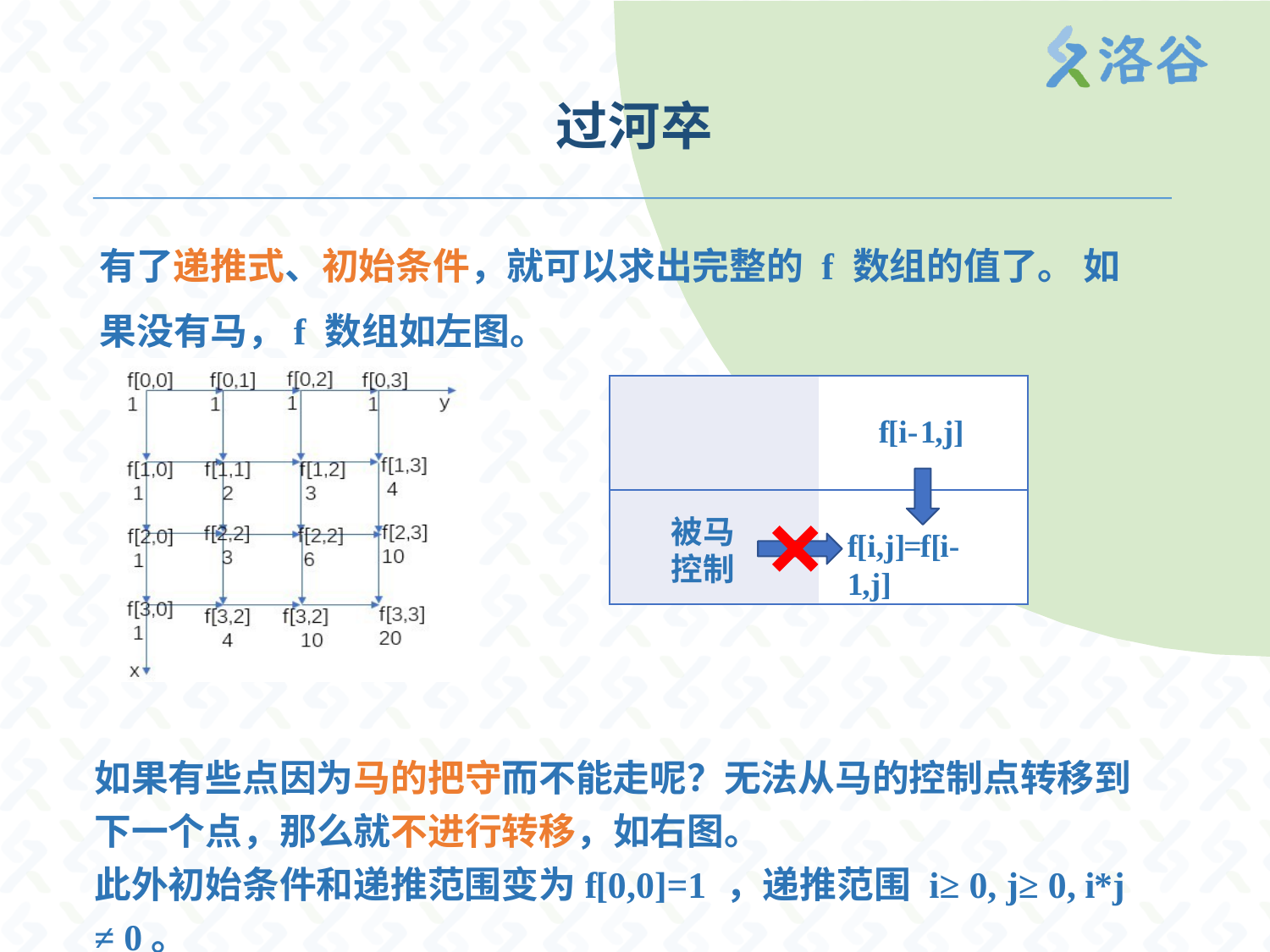

过河卒

有了递推式、初始条件，就可以求出完整的 f 数组的值了。 如果没有马，f 数组如左图。

f[i-1,j]

被马
控制

f[i,j]=f[i-1,j]

如果有些点因为马的把守而不能走呢？无法从马的控制点转移到 下一个点，那么就不进行转移，如右图。
此外初始条件和递推范围变为f[0,0]=1 ，递推范围 i≥0, j≥0, i*j ≠0。